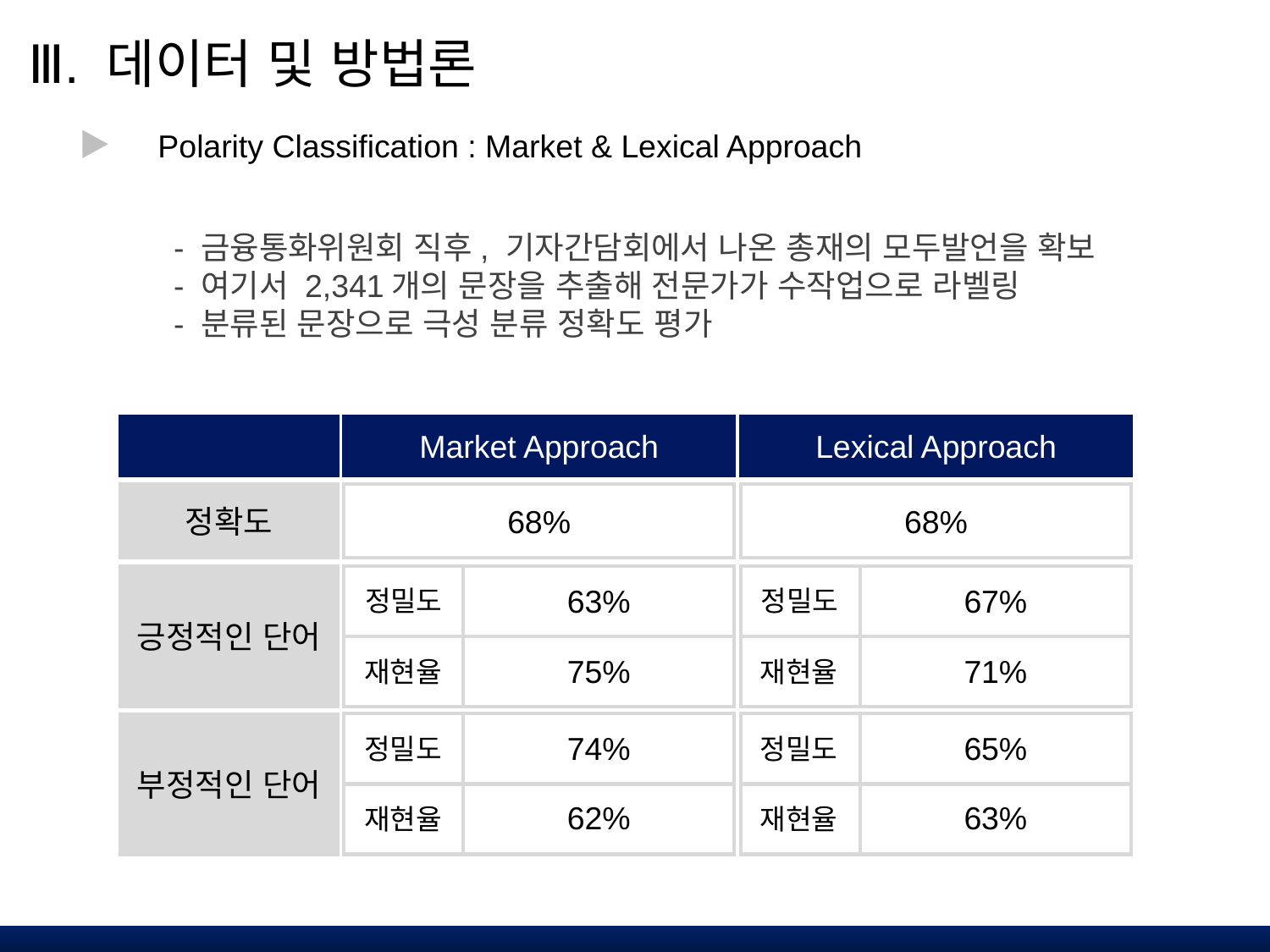

Ⅲ. 데이터 및 방법론
Polarity Classification : Market & Lexical Approach

- 금융통화위원회 직후, 기자간담회에서 나온 총재의 모두발언을 확보
- 여기서 2,341개의 문장을 추출해 전문가가 수작업으로 라벨링
- 분류된 문장으로 극성 분류 정확도 평가

Market Approach
Lexical Approach

정확도
68%
68%

63%
67%
정밀도
정밀도
긍정적인 단어

75%
71%
재현율
재현율

74%
65%
정밀도
정밀도
부정적인 단어

62%
63%
재현율
재현율